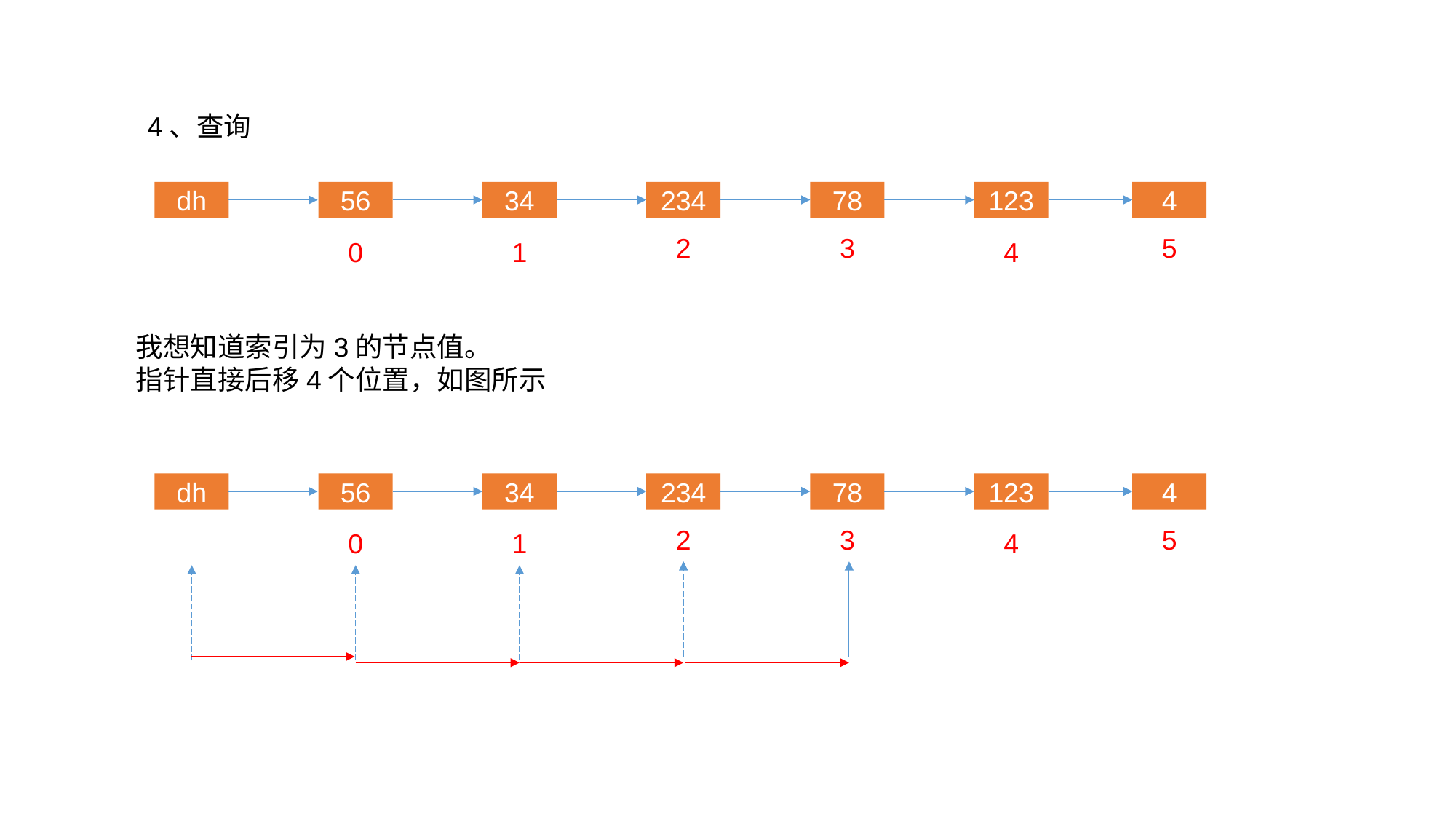

4、查询
dh
78
123
4
234
34
56
2
3
5
4
0
1
我想知道索引为3的节点值。
指针直接后移4个位置，如图所示
dh
78
123
4
234
34
56
2
3
5
4
0
1